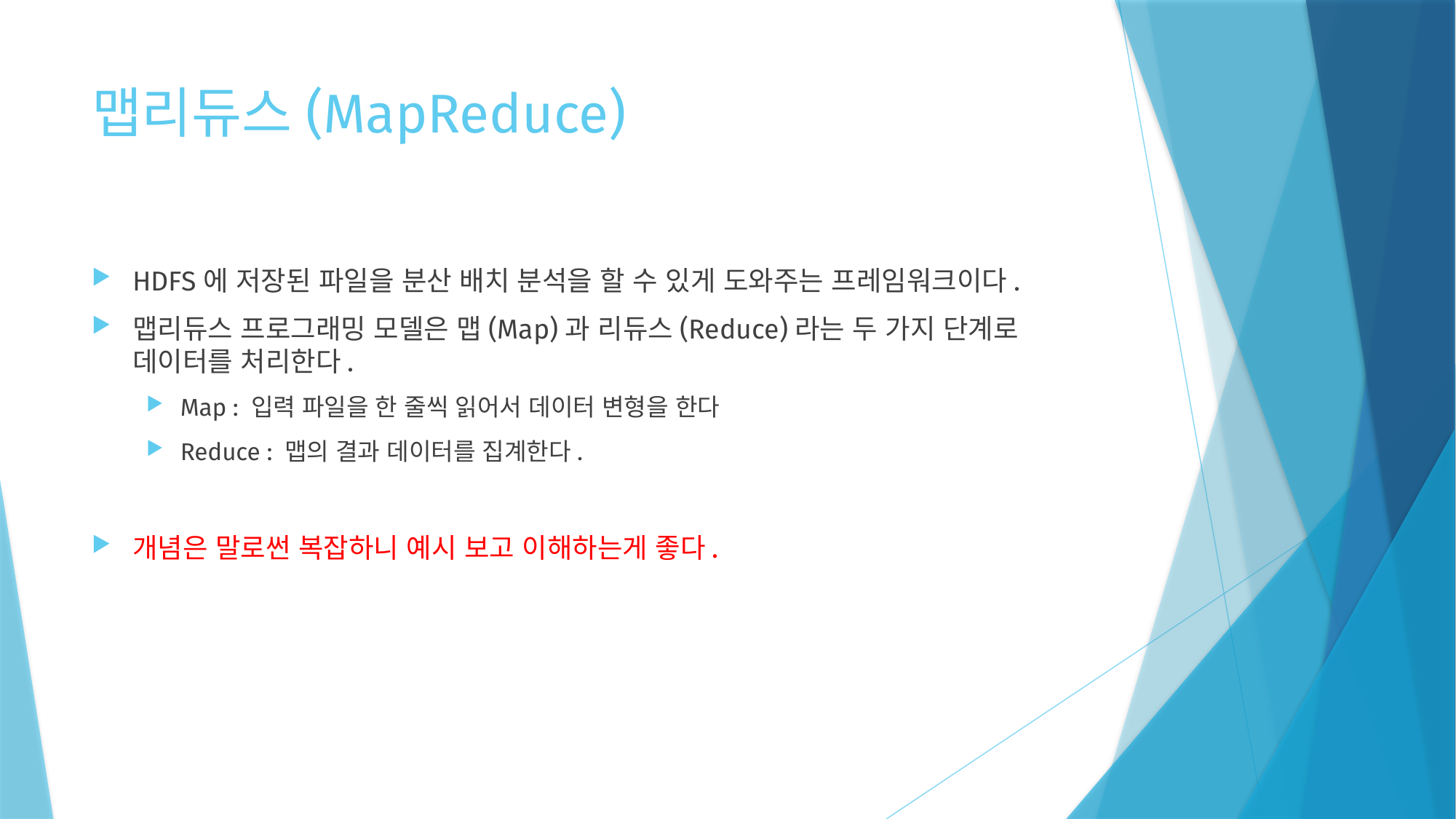

# 맵리듀스(MapReduce)
HDFS에 저장된 파일을 분산 배치 분석을 할 수 있게 도와주는 프레임워크이다.
맵리듀스 프로그래밍 모델은 맵(Map)과 리듀스(Reduce)라는 두 가지 단계로 데이터를 처리한다.
Map : 입력 파일을 한 줄씩 읽어서 데이터 변형을 한다
Reduce : 맵의 결과 데이터를 집계한다.

개념은 말로썬 복잡하니 예시 보고 이해하는게 좋다.